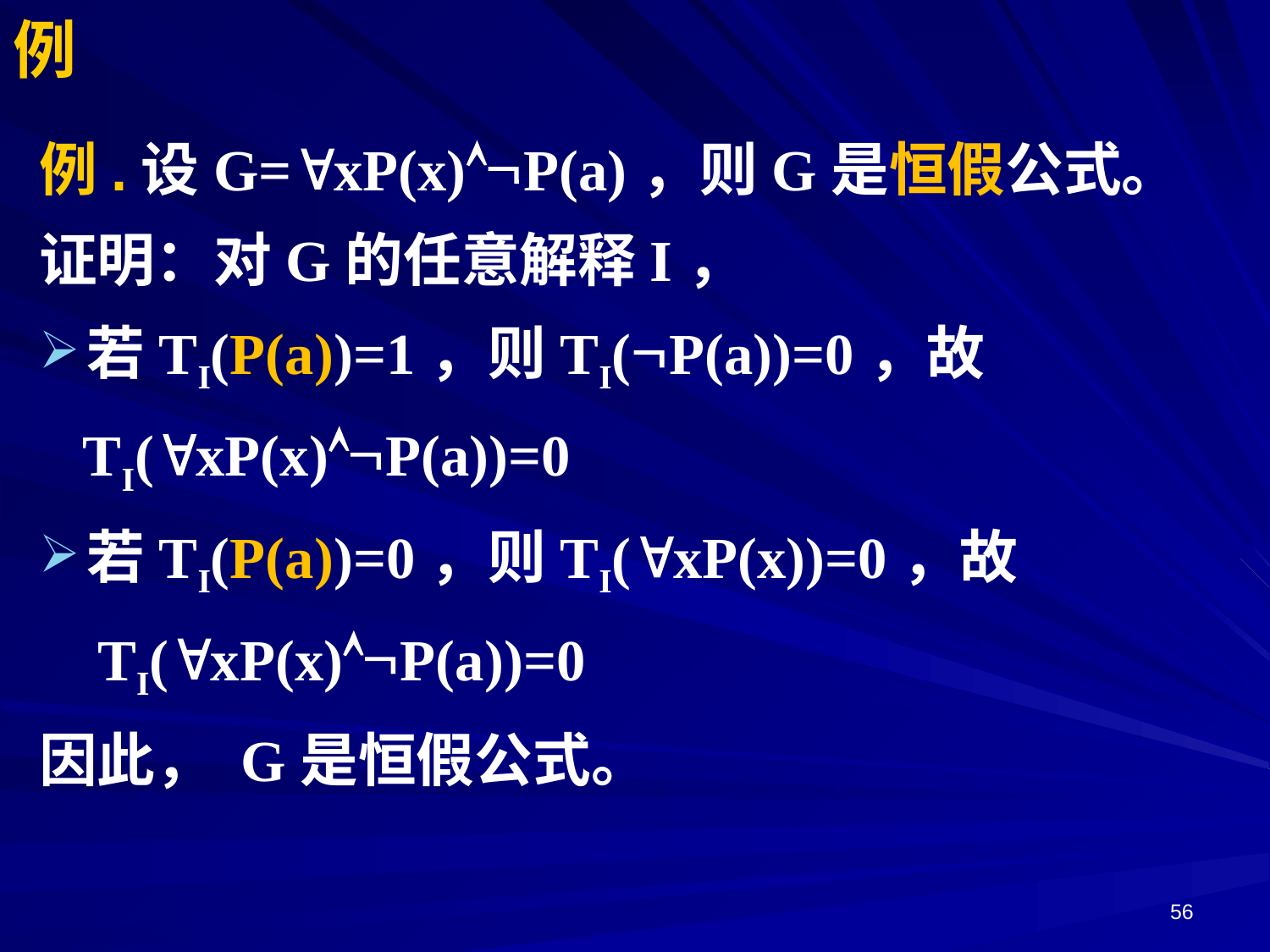

# 例
例.设G=∀xP(x)∧¬P(a)，则G是恒假公式。
证明：对G的任意解释I，
若TI(P(a))=1，则TI(¬P(a))=0，故
   TI(∀xP(x)∧¬P(a))=0
若TI(P(a))=0，则TI(∀xP(x))=0，故
    TI(∀xP(x)∧¬P(a))=0
因此， G是恒假公式。

56